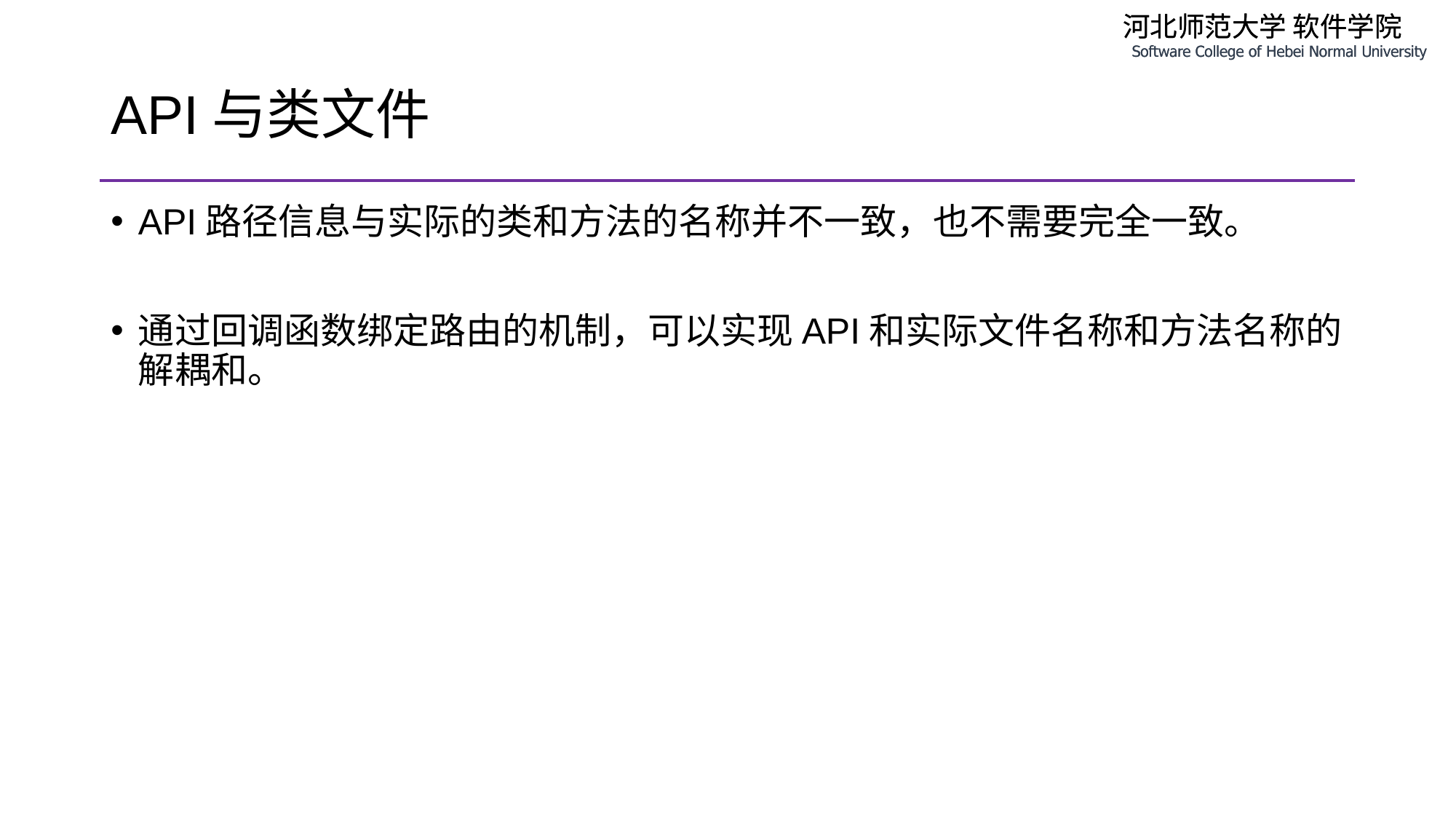

# API与类文件
API路径信息与实际的类和方法的名称并不一致，也不需要完全一致。

通过回调函数绑定路由的机制，可以实现API和实际文件名称和方法名称的解耦和。